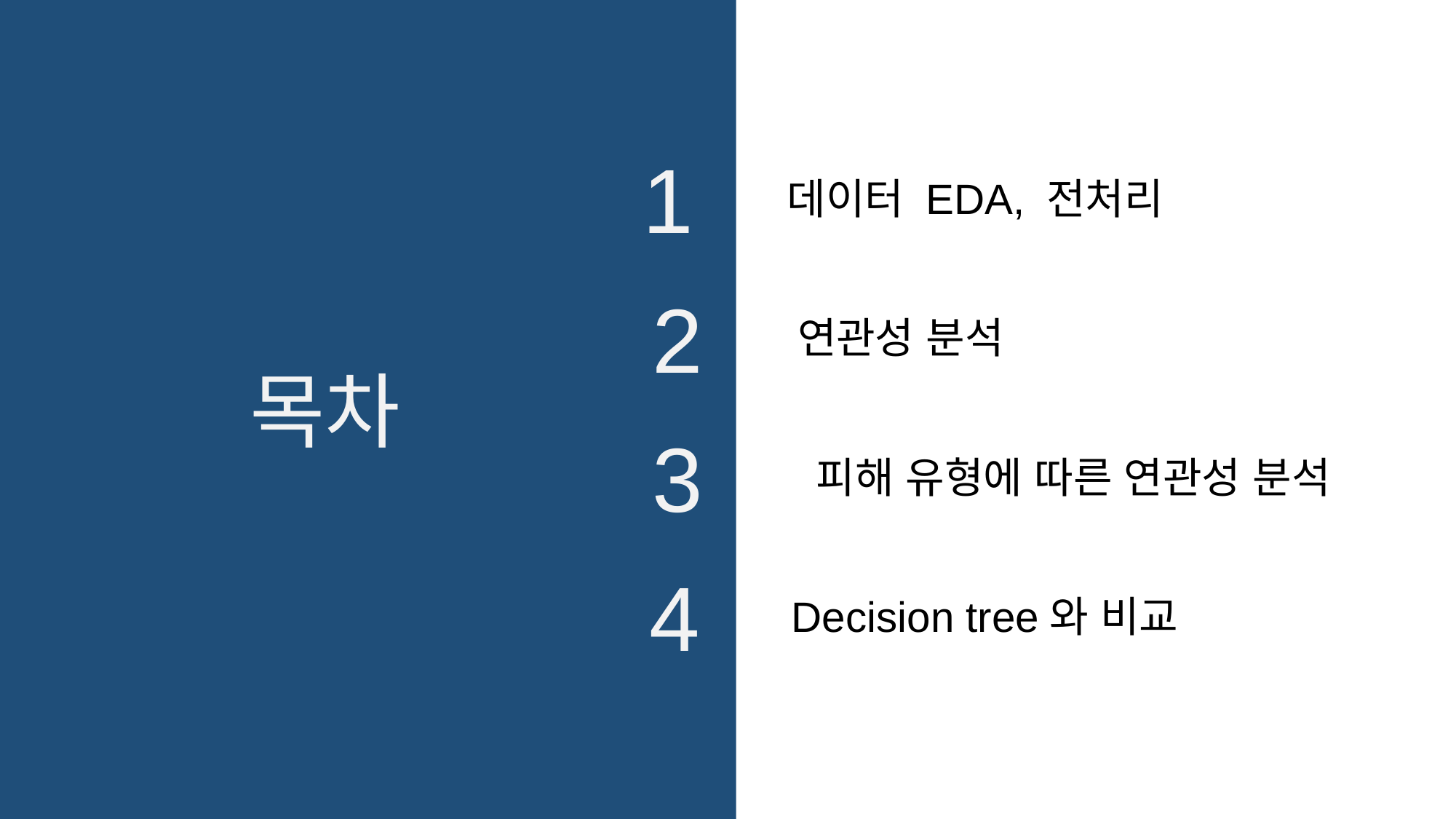

1
데이터 EDA, 전처리
2
연관성 분석
목차
3
피해 유형에 따른 연관성 분석
4
Decision tree와 비교